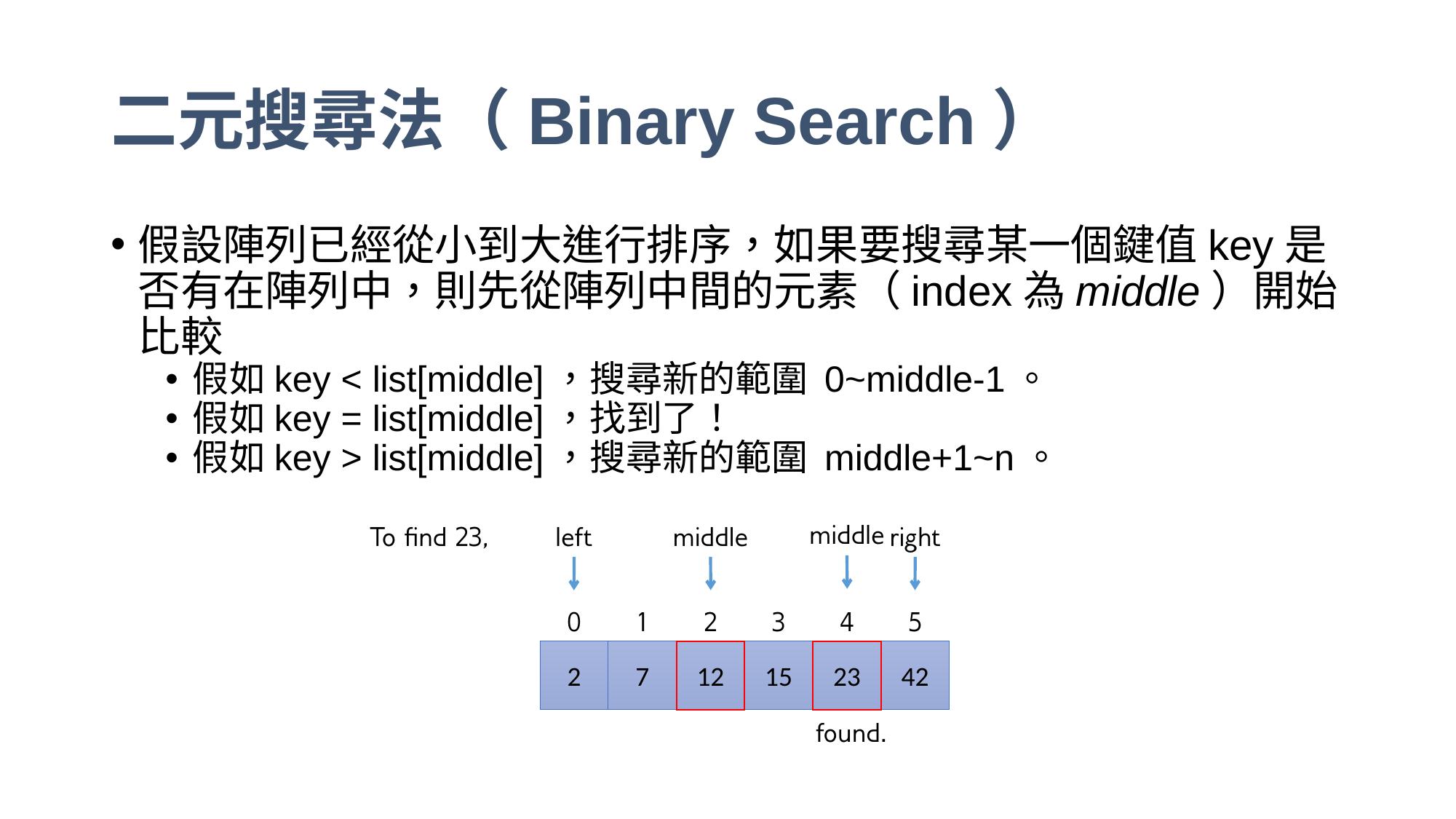

# 二元搜尋法（Binary Search）
假設陣列已經從小到大進行排序，如果要搜尋某一個鍵值key是否有在陣列中，則先從陣列中間的元素（index為middle）開始比較
假如key < list[middle]，搜尋新的範圍 0~middle-1。
假如key = list[middle]，找到了！
假如key > list[middle]，搜尋新的範圍 middle+1~n。
middle
To find 23,
left
middle
right
0
2
1
7
2
12
3
15
4
23
5
42

found.